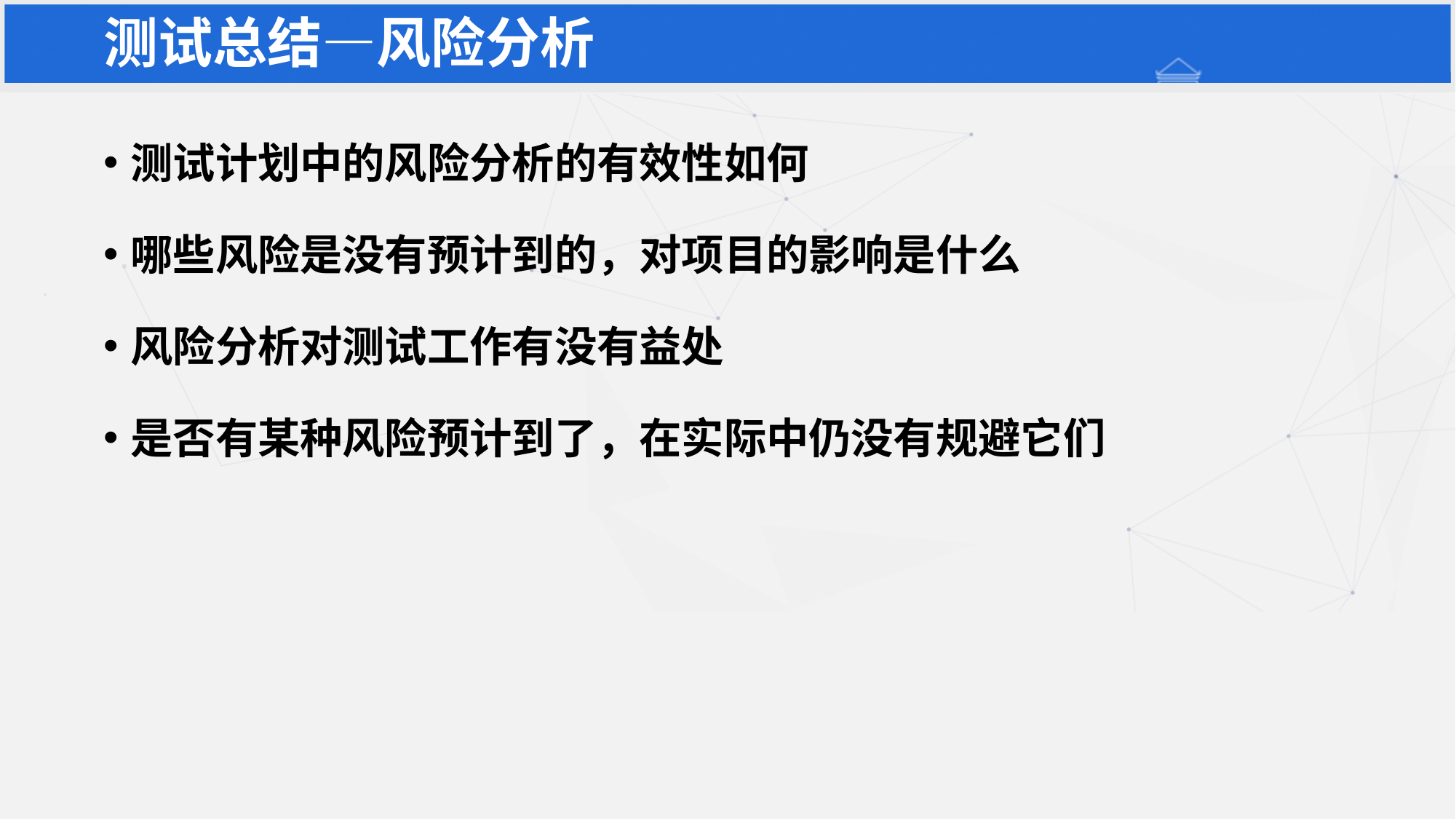

测试总结—风险分析
测试计划中的风险分析的有效性如何
哪些风险是没有预计到的，对项目的影响是什么
风险分析对测试工作有没有益处
是否有某种风险预计到了，在实际中仍没有规避它们